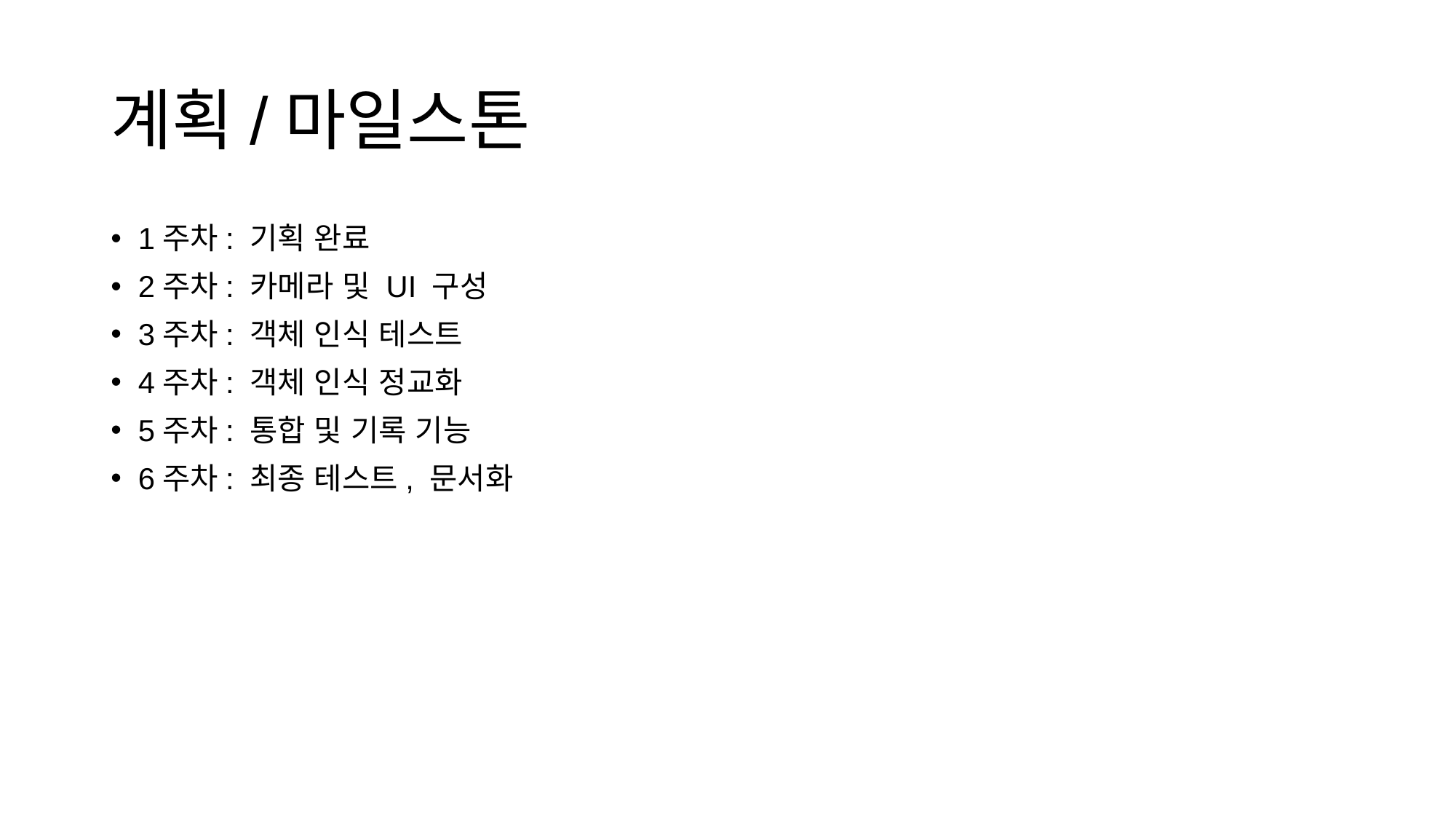

# 계획/마일스톤
1주차: 기획 완료
2주차: 카메라 및 UI 구성
3주차: 객체 인식 테스트
4주차: 객체 인식 정교화
5주차: 통합 및 기록 기능
6주차: 최종 테스트, 문서화